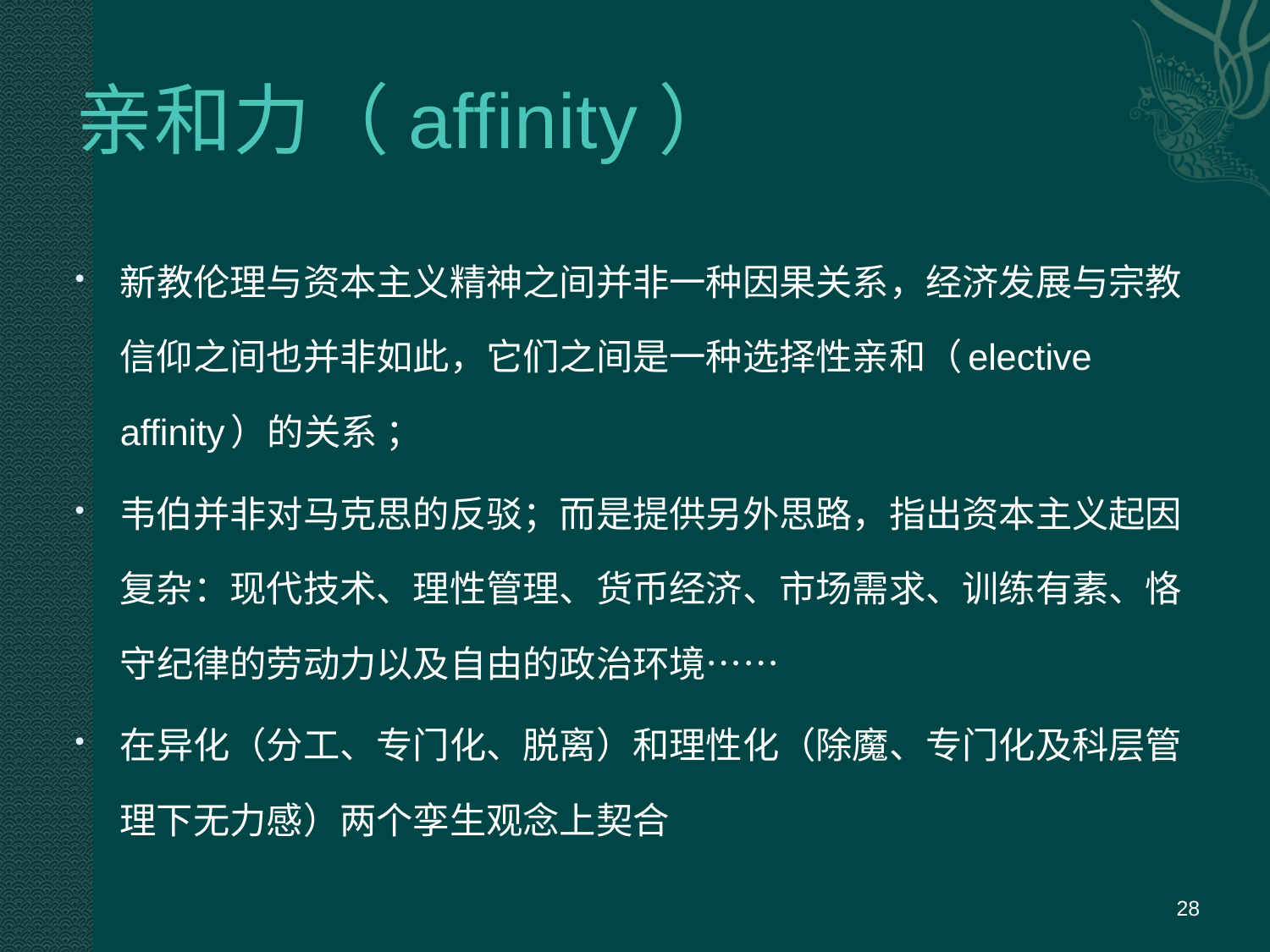

# 亲和力（affinity）
新教伦理与资本主义精神之间并非一种因果关系，经济发展与宗教信仰之间也并非如此，它们之间是一种选择性亲和（elective affinity）的关系 ；
韦伯并非对马克思的反驳；而是提供另外思路，指出资本主义起因复杂：现代技术、理性管理、货币经济、市场需求、训练有素、恪守纪律的劳动力以及自由的政治环境……
在异化（分工、专门化、脱离）和理性化（除魔、专门化及科层管理下无力感）两个孪生观念上契合

28